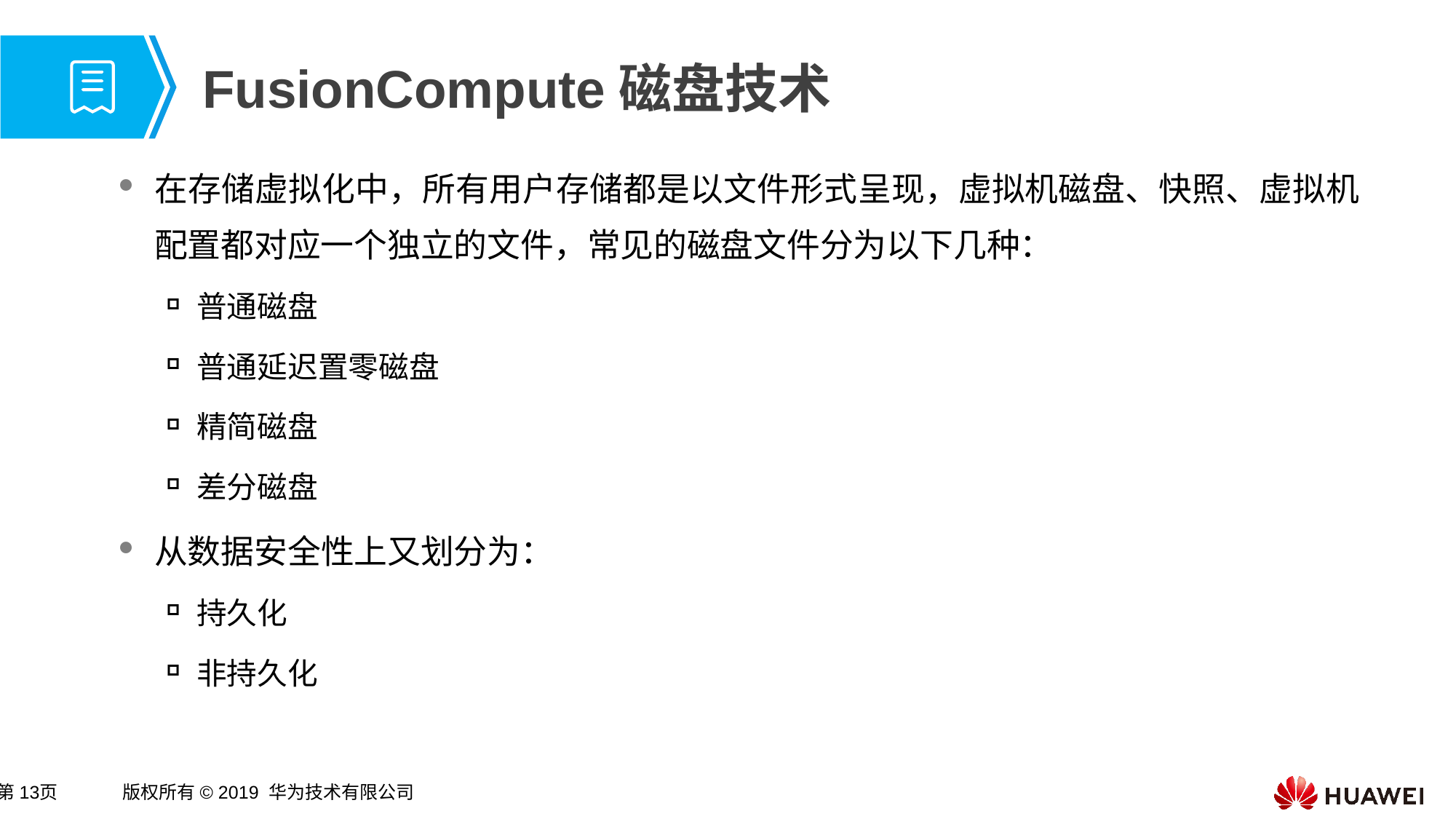

# FusionCompute磁盘技术
在存储虚拟化中，所有用户存储都是以文件形式呈现，虚拟机磁盘、快照、虚拟机配置都对应一个独立的文件，常见的磁盘文件分为以下几种：
普通磁盘
普通延迟置零磁盘
精简磁盘
差分磁盘
从数据安全性上又划分为：
持久化
非持久化